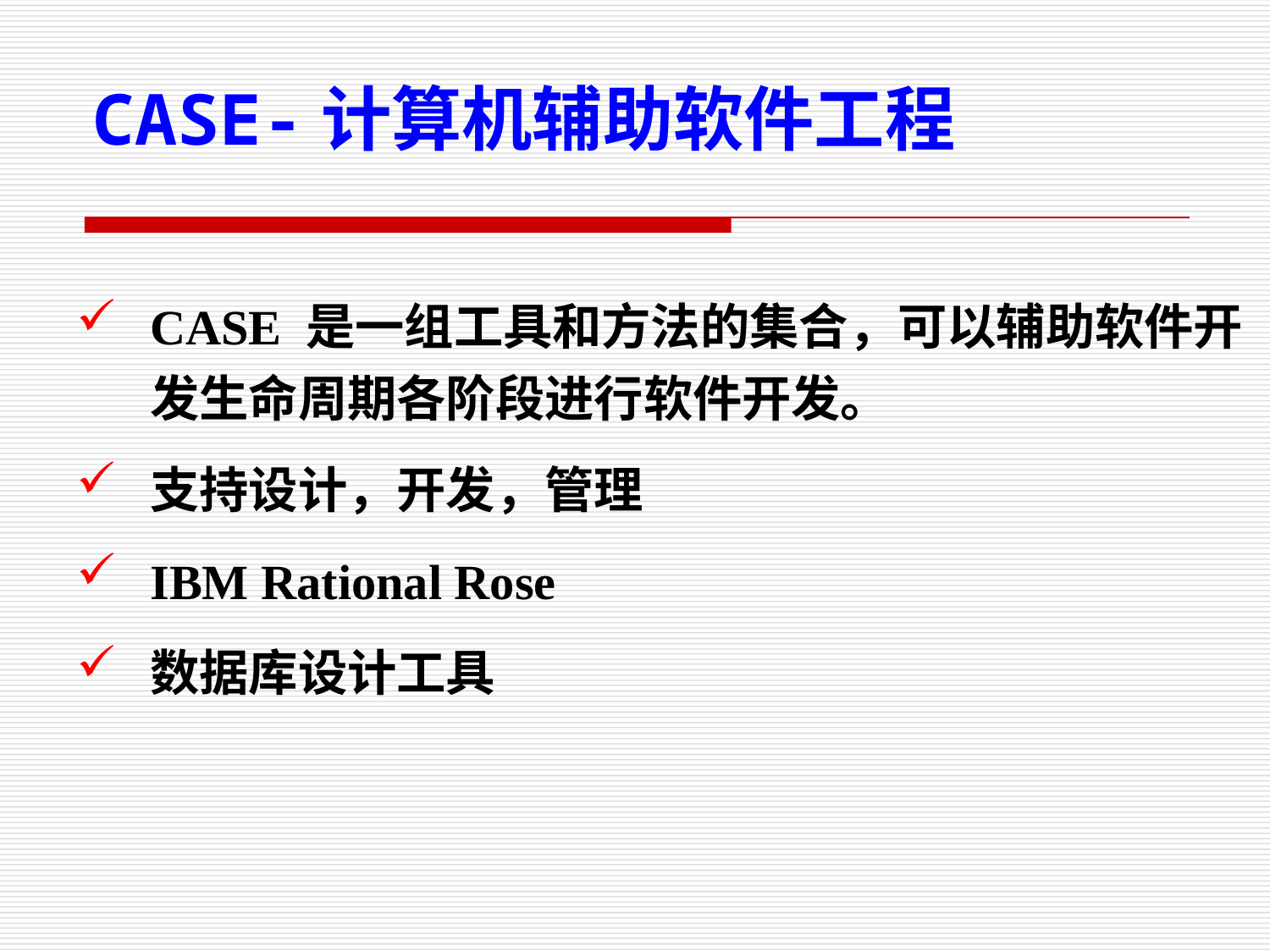

CASE-计算机辅助软件工程

CASE 是一组工具和方法的集合，可以辅助软件开发生命周期各阶段进行软件开发。
支持设计，开发，管理
IBM Rational Rose
数据库设计工具